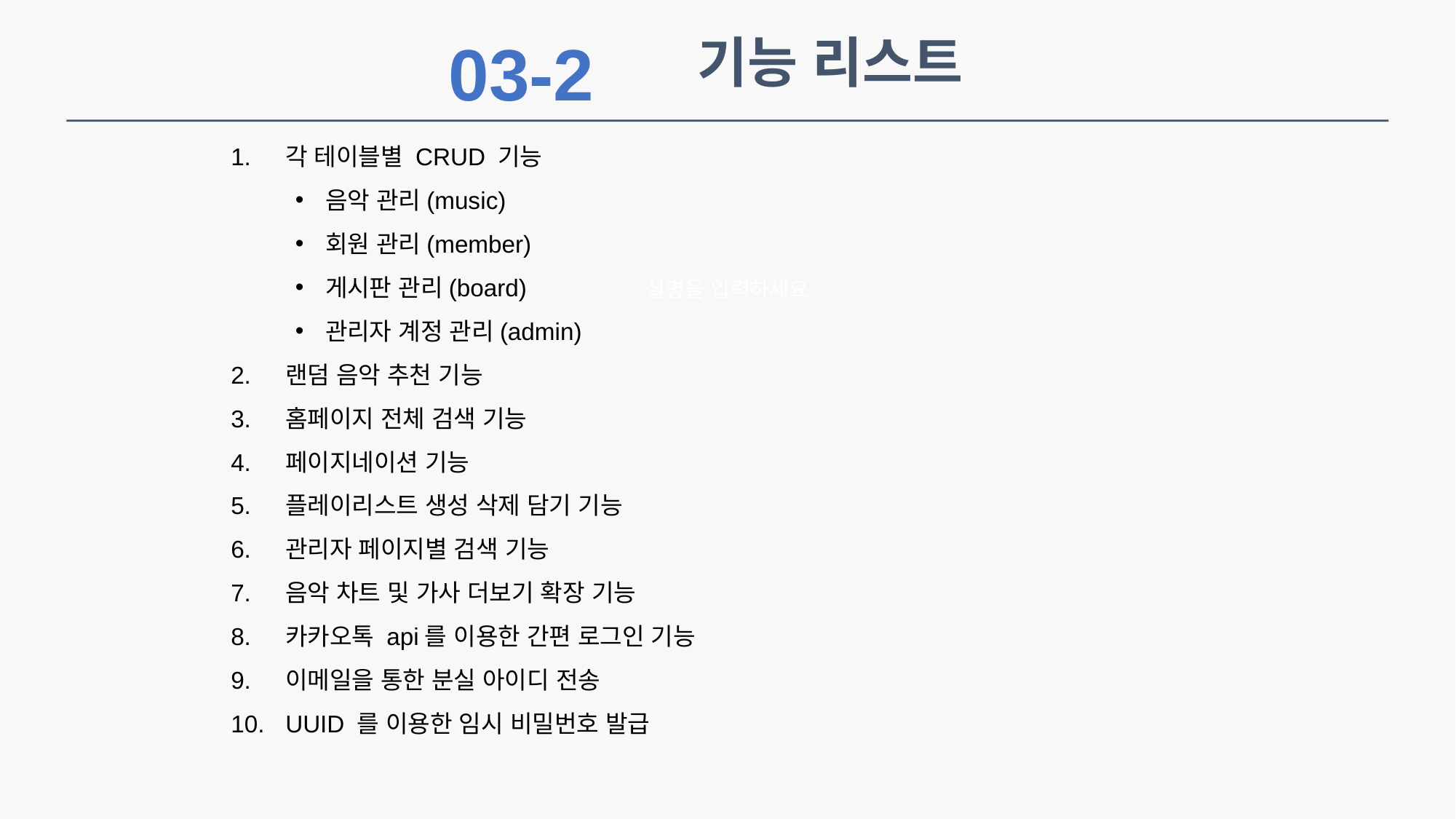

03-2
기능 리스트

각 테이블별 CRUD 기능
음악 관리(music)
회원 관리(member)
게시판 관리(board)
관리자 계정 관리(admin)
랜덤 음악 추천 기능
홈페이지 전체 검색 기능
페이지네이션 기능
플레이리스트 생성 삭제 담기 기능
관리자 페이지별 검색 기능
음악 차트 및 가사 더보기 확장 기능
카카오톡 api를 이용한 간편 로그인 기능
이메일을 통한 분실 아이디 전송
UUID 를 이용한 임시 비밀번호 발급
설명을 입력하세요